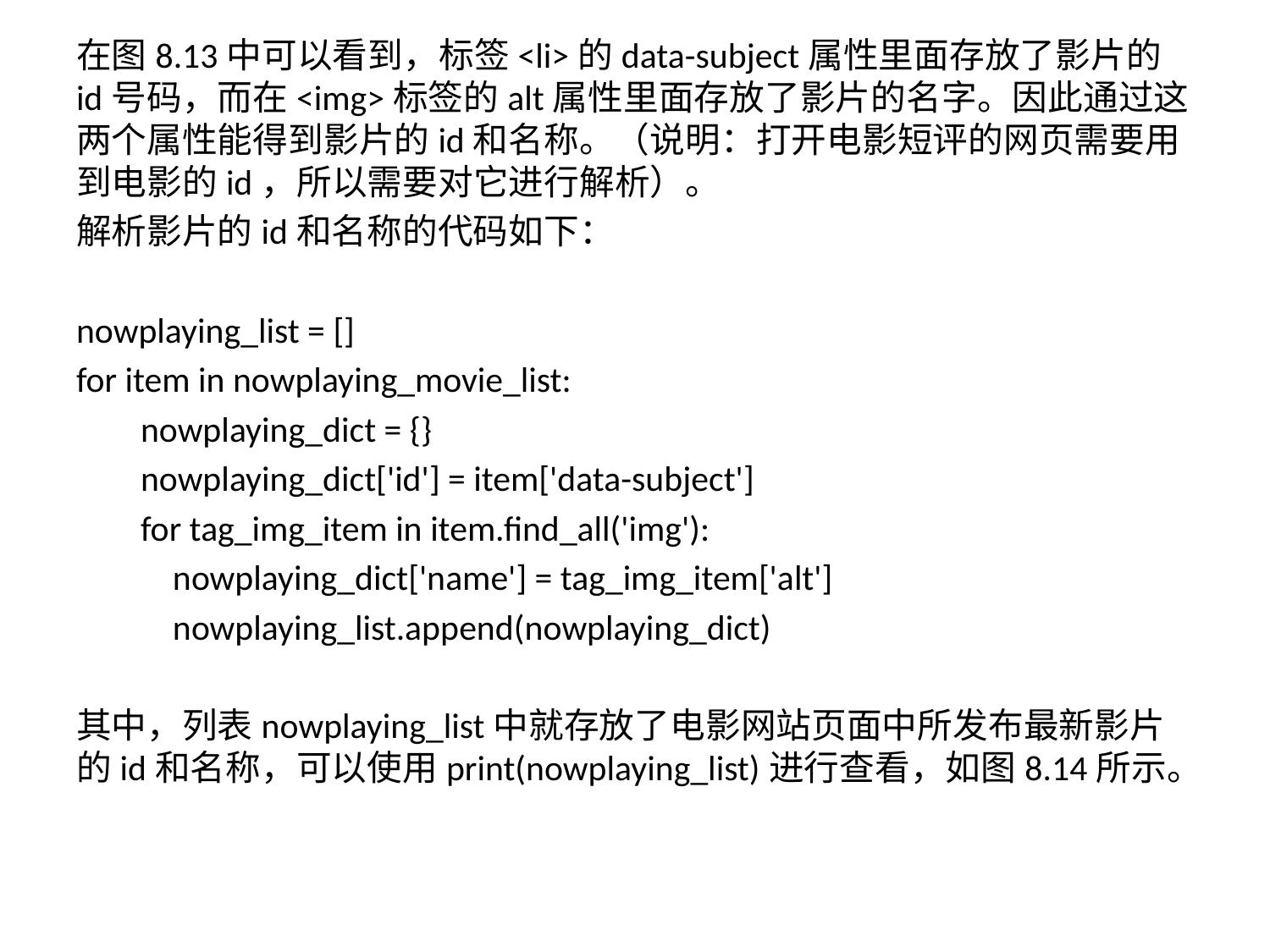

在图8.13中可以看到，标签<li>的data-subject属性里面存放了影片的id号码，而在<img>标签的alt属性里面存放了影片的名字。因此通过这两个属性能得到影片的id和名称。（说明：打开电影短评的网页需要用到电影的id，所以需要对它进行解析）。
解析影片的id和名称的代码如下：

nowplaying_list = []
for item in nowplaying_movie_list:
        nowplaying_dict = {}
        nowplaying_dict['id'] = item['data-subject']
        for tag_img_item in item.find_all('img'):
            nowplaying_dict['name'] = tag_img_item['alt']
            nowplaying_list.append(nowplaying_dict)

其中，列表nowplaying_list中就存放了电影网站页面中所发布最新影片的id和名称，可以使用print(nowplaying_list)进行查看，如图8.14所示。